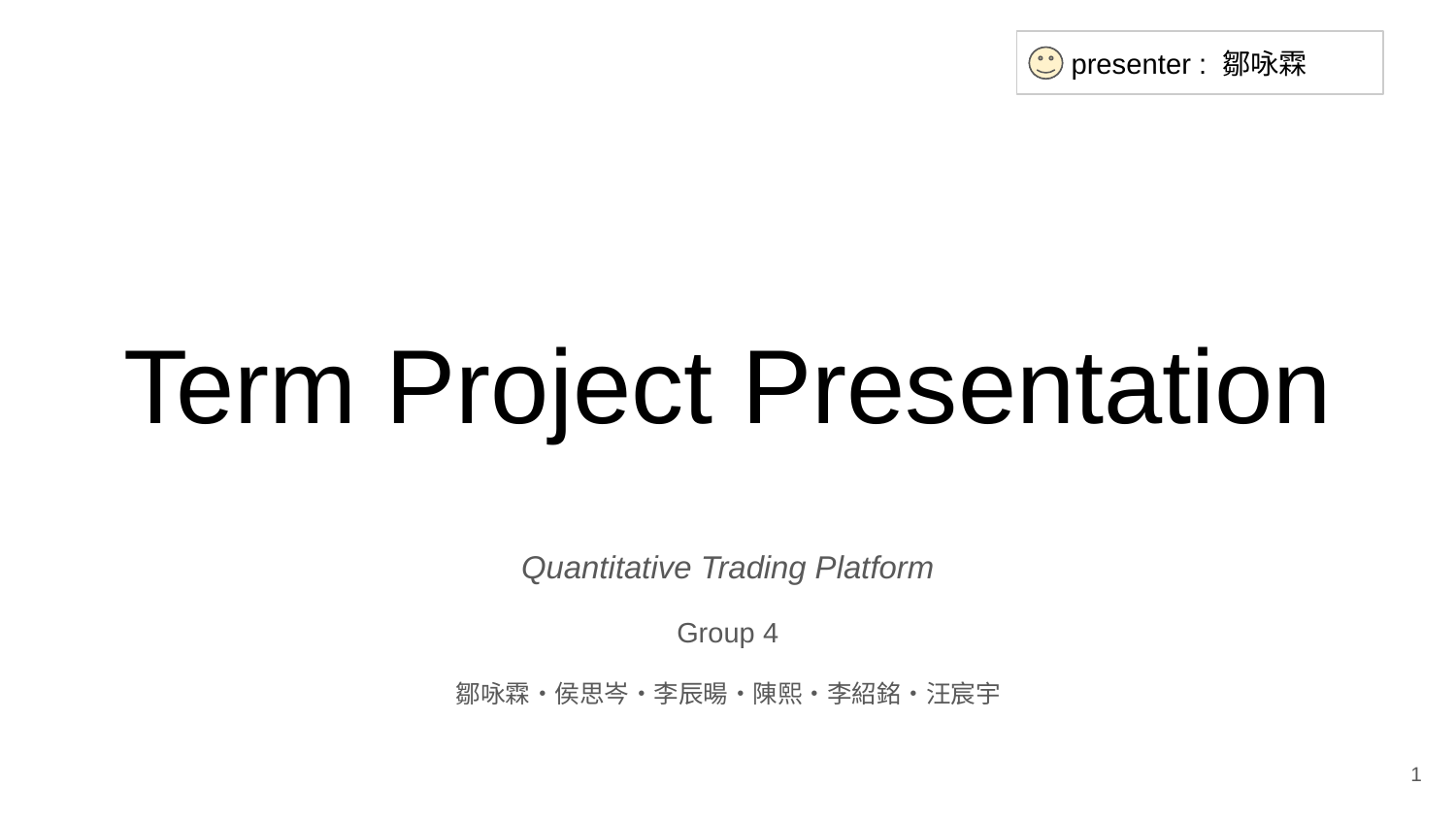

presenter : 鄒咏霖

# Term Project Presentation
Quantitative Trading Platform

Group 4

鄒咏霖・侯思岑・李辰暘・陳熙・李紹銘・汪宸宇
1